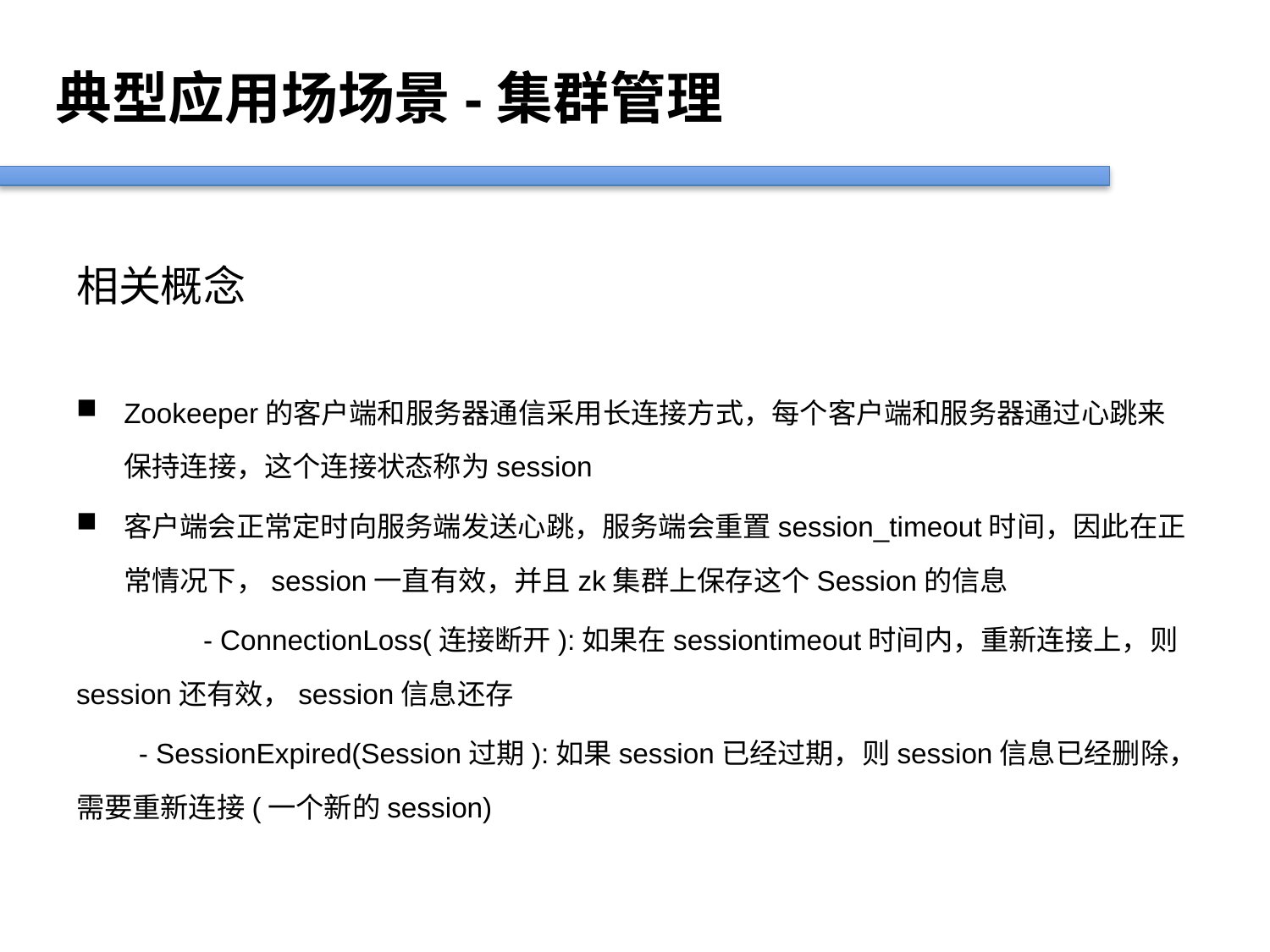

典型应用场场景-集群管理
相关概念

Zookeeper的客户端和服务器通信采用长连接方式，每个客户端和服务器通过心跳来保持连接，这个连接状态称为session
客户端会正常定时向服务端发送心跳，服务端会重置session_timeout时间，因此在正常情况下，session一直有效，并且zk集群上保存这个Session的信息
	- ConnectionLoss(连接断开):如果在sessiontimeout时间内，重新连接上，则session还有效，session信息还存
        - SessionExpired(Session过期):如果session已经过期，则session信息已经删除，需要重新连接(一个新的session)